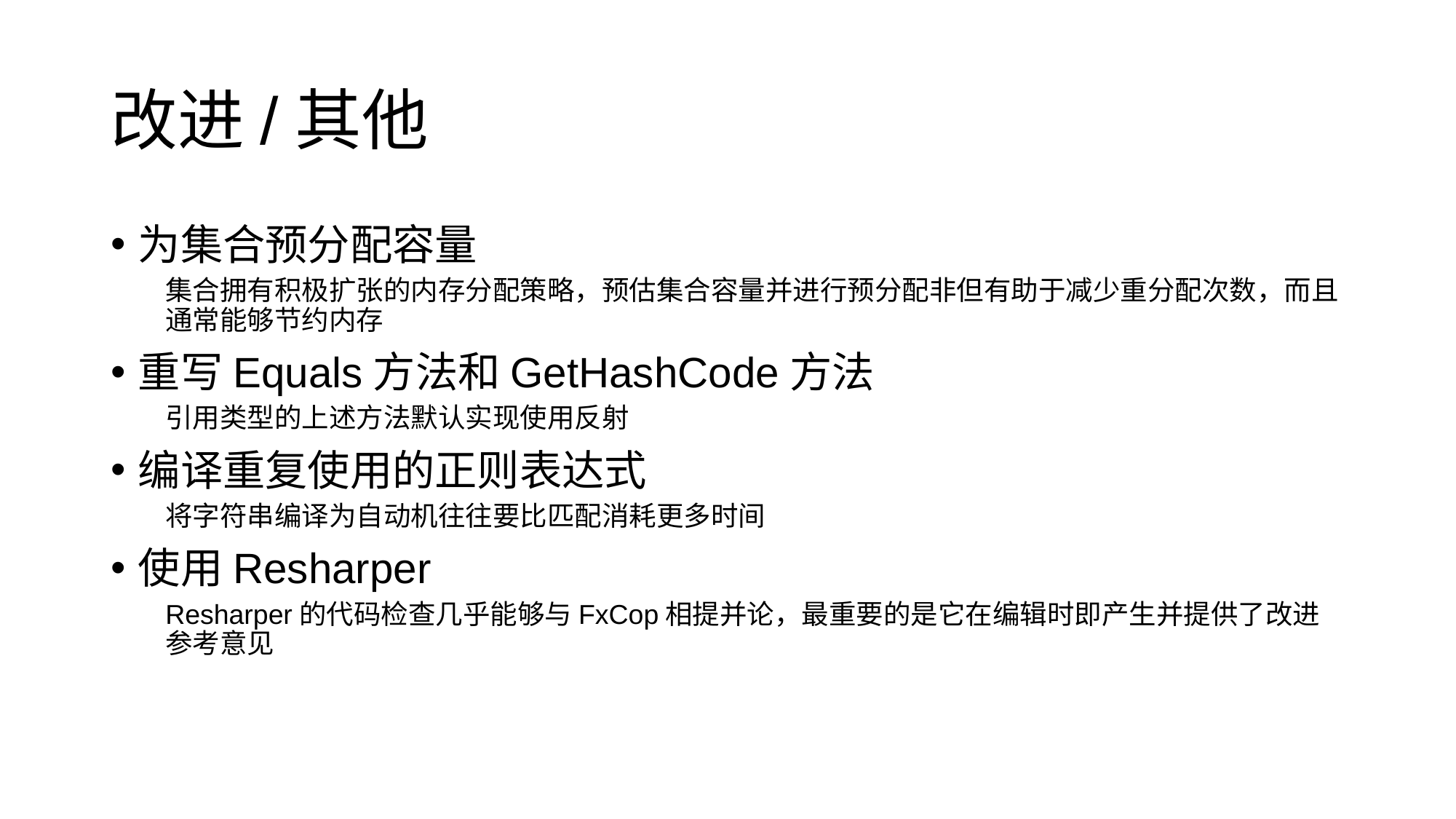

# 改进/其他
为集合预分配容量
集合拥有积极扩张的内存分配策略，预估集合容量并进行预分配非但有助于减少重分配次数，而且通常能够节约内存
重写Equals方法和GetHashCode方法
引用类型的上述方法默认实现使用反射
编译重复使用的正则表达式
将字符串编译为自动机往往要比匹配消耗更多时间
使用Resharper
Resharper的代码检查几乎能够与FxCop相提并论，最重要的是它在编辑时即产生并提供了改进参考意见